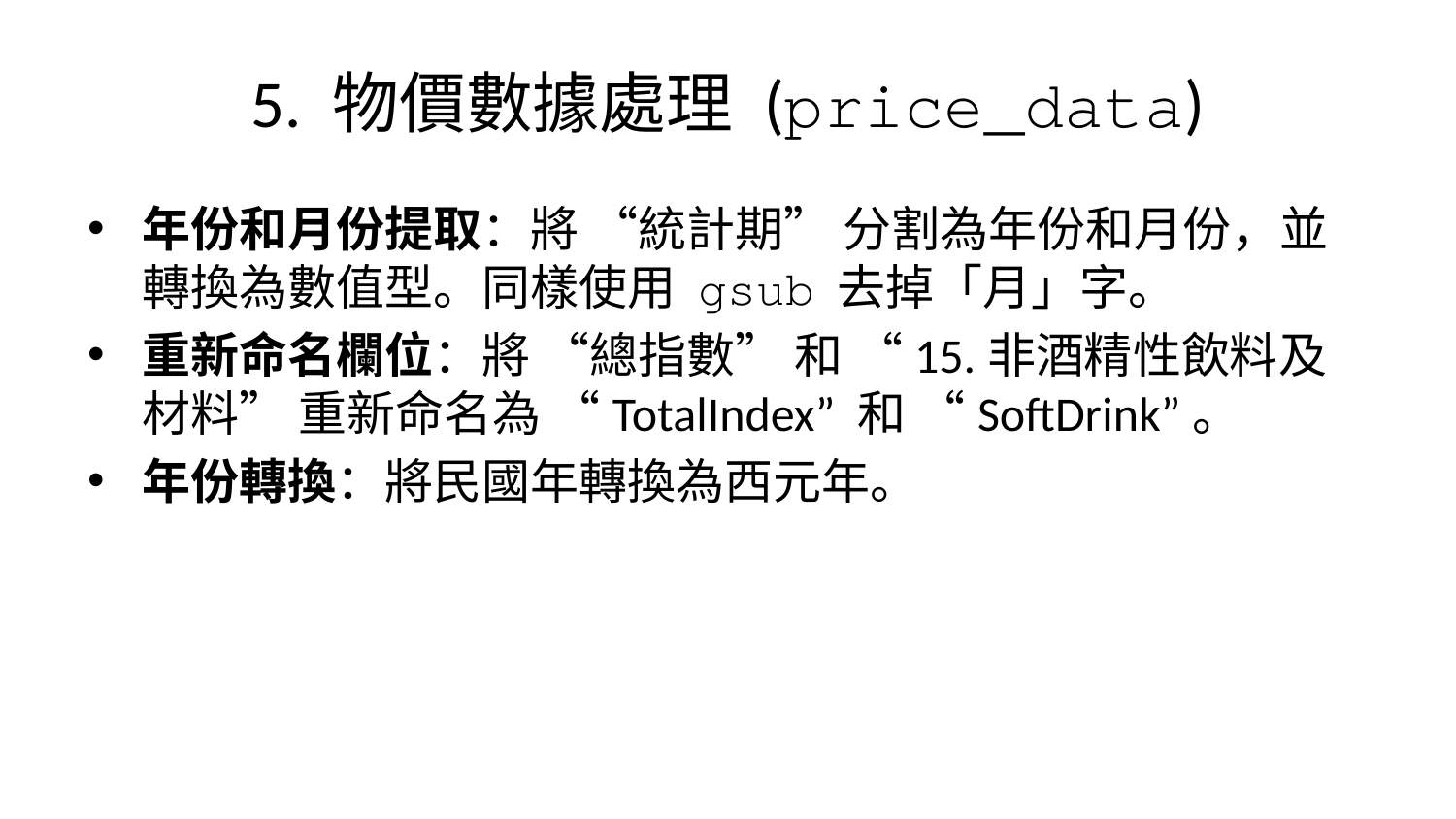

# 5. 物價數據處理 (price_data)
年份和月份提取：將 “統計期” 分割為年份和月份，並轉換為數值型。同樣使用 gsub 去掉「月」字。
重新命名欄位：將 “總指數” 和 “15.非酒精性飲料及材料” 重新命名為 “TotalIndex” 和 “SoftDrink”。
年份轉換：將民國年轉換為西元年。